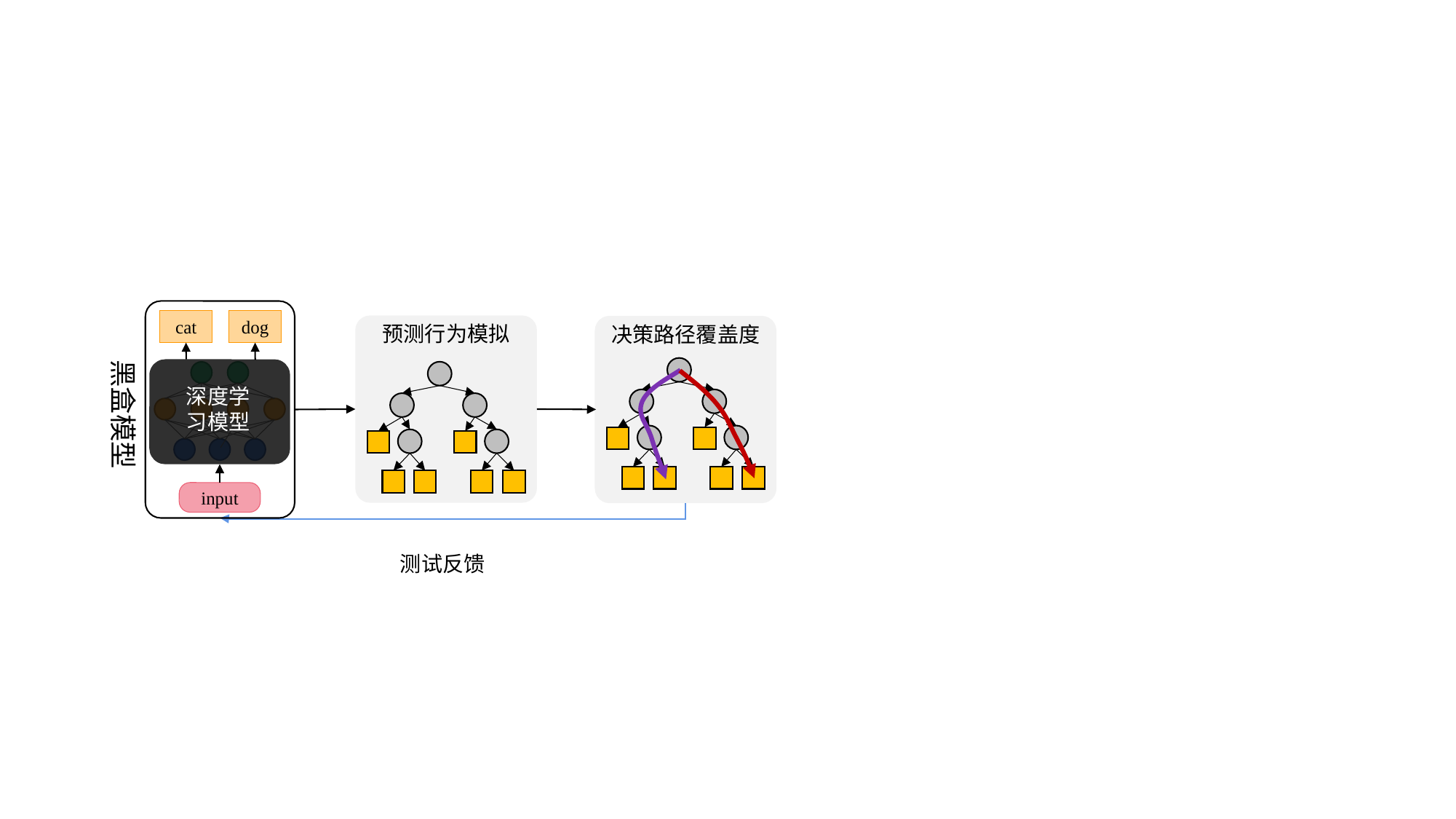

cat
dog

深度学习模型

input

预测行为模拟

决策路径覆盖度

黑盒模型
测试反馈